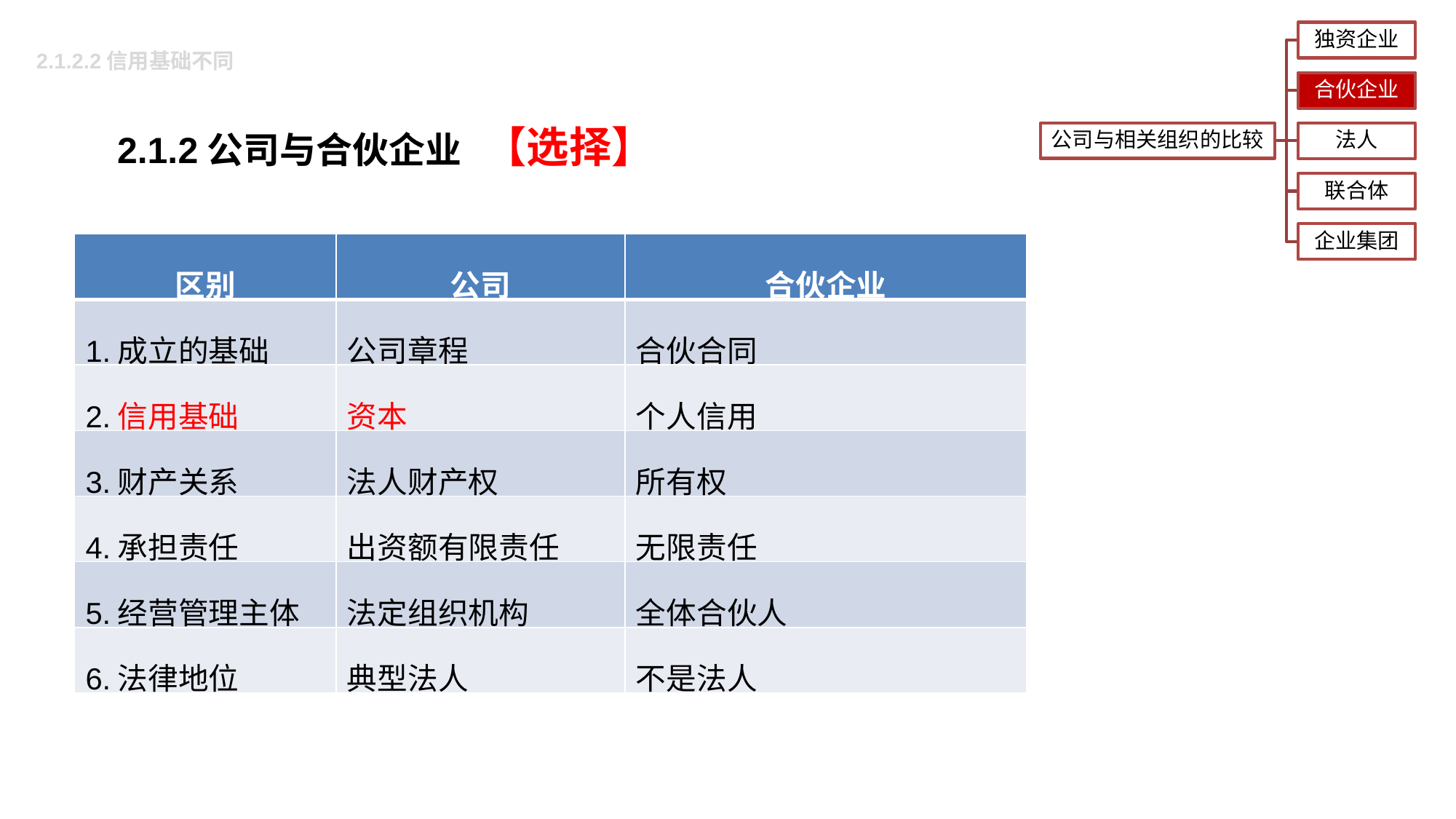

公司与相关组织的比较
独资企业
合伙企业
法人
联合体
企业集团
2.1.2.2信用基础不同
2.1.2公司与合伙企业
【选择】
| 区别 | 公司 | 合伙企业 |
| --- | --- | --- |
| 1.成立的基础 | 公司章程 | 合伙合同 |
| 2.信用基础 | 资本 | 个人信用 |
| 3.财产关系 | 法人财产权 | 所有权 |
| 4.承担责任 | 出资额有限责任 | 无限责任 |
| 5.经营管理主体 | 法定组织机构 | 全体合伙人 |
| 6.法律地位 | 典型法人 | 不是法人 |